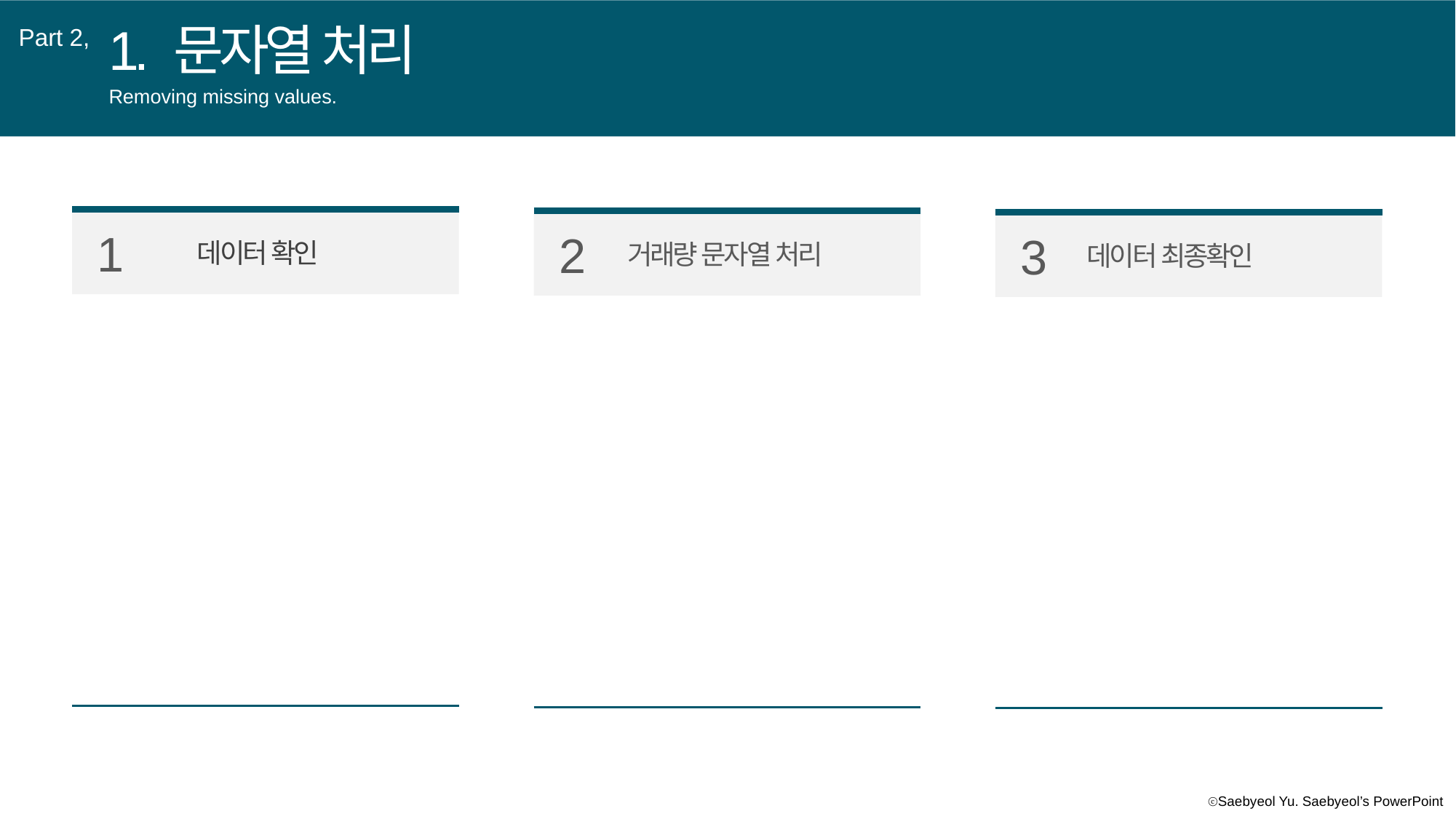

1. 문자열 처리
Part 2,
Removing missing values.

1
2
3
데이터 확인
거래량 문자열 처리
데이터 최종확인